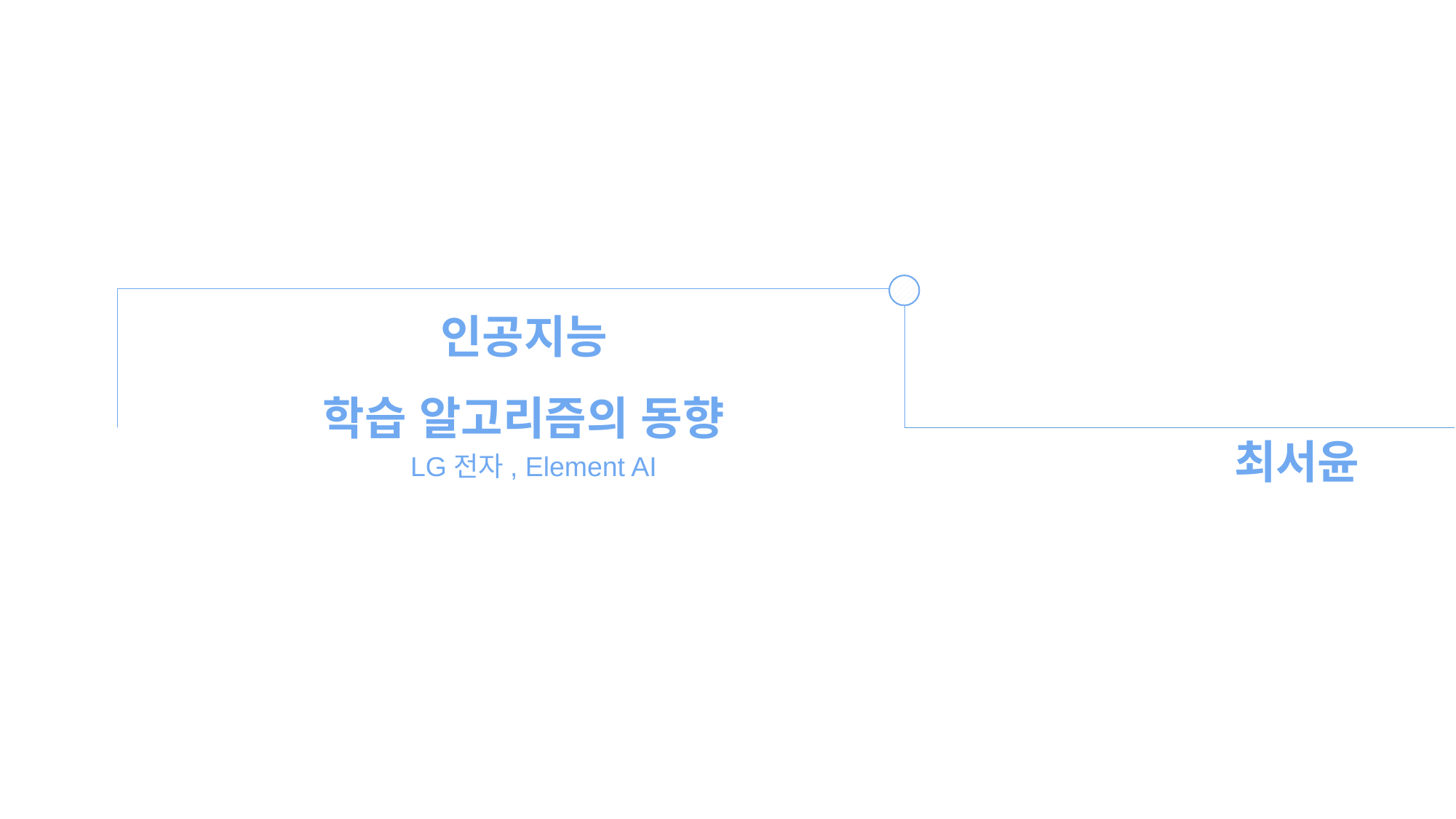

인공지능
 학습 알고리즘의 동향

LG전자, Element AI
최서윤